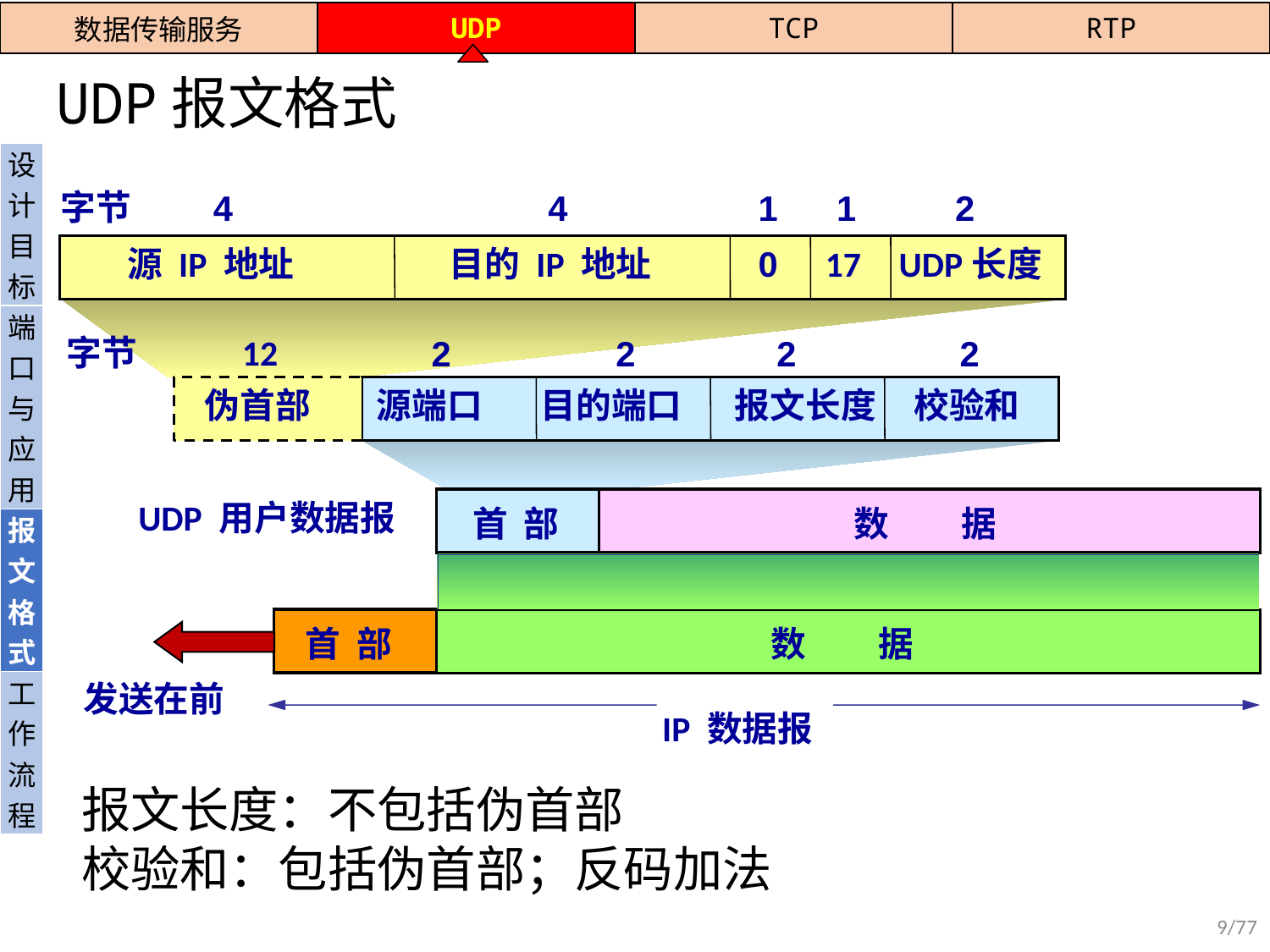

| 数据传输服务 | UDP | TCP | RTP |
| --- | --- | --- | --- |

# UDP报文格式
| 设计目标 |
| --- |
| 端口与应用 |
| 报文格式 |
| 工作流程 |
字节
4
4
1
1
2
源 IP 地址
目的 IP 地址
0
17
UDP长度

字节
12
2
2
2
2
报文长度
伪首部
源端口
目的端口
校验和

UDP 用户数据报

首  部
数         据

首  部
数         据

发送在前

IP 数据报

报文长度：不包括伪首部
校验和：包括伪首部；反码加法
9/77